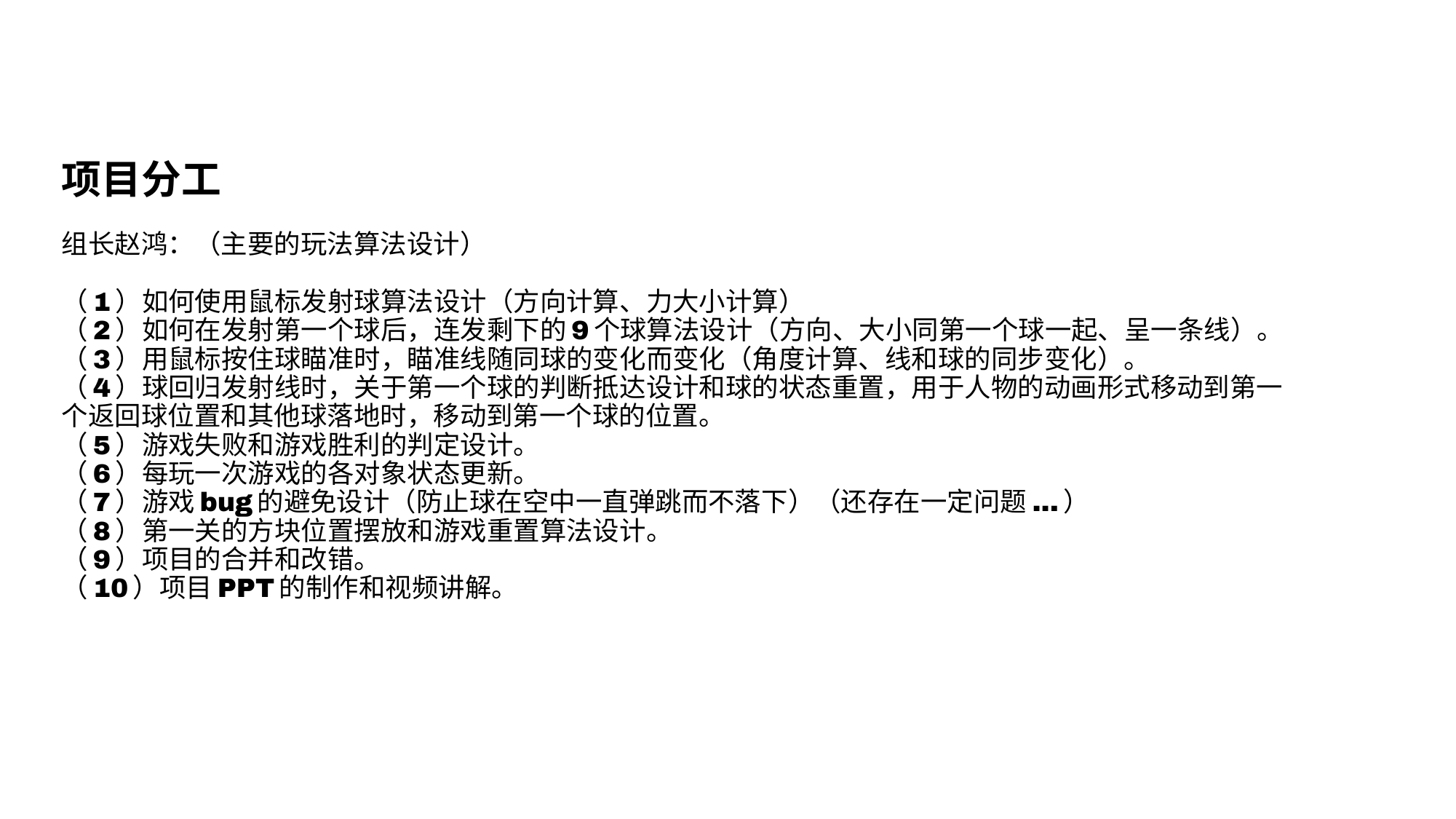

# 项目分工 组长赵鸿：（主要的玩法算法设计） （1）如何使用鼠标发射球算法设计（方向计算、力大小计算） （2）如何在发射第一个球后，连发剩下的9个球算法设计（方向、大小同第一个球一起、呈一条线）。 （3）用鼠标按住球瞄准时，瞄准线随同球的变化而变化（角度计算、线和球的同步变化）。 （4）球回归发射线时，关于第一个球的判断抵达设计和球的状态重置，用于人物的动画形式移动到第一个返回球位置和其他球落地时，移动到第一个球的位置。 （5）游戏失败和游戏胜利的判定设计。 （6）每玩一次游戏的各对象状态更新。 （7）游戏bug的避免设计（防止球在空中一直弹跳而不落下）（还存在一定问题...） （8）第一关的方块位置摆放和游戏重置算法设计。 （9）项目的合并和改错。 （10）项目PPT的制作和视频讲解。